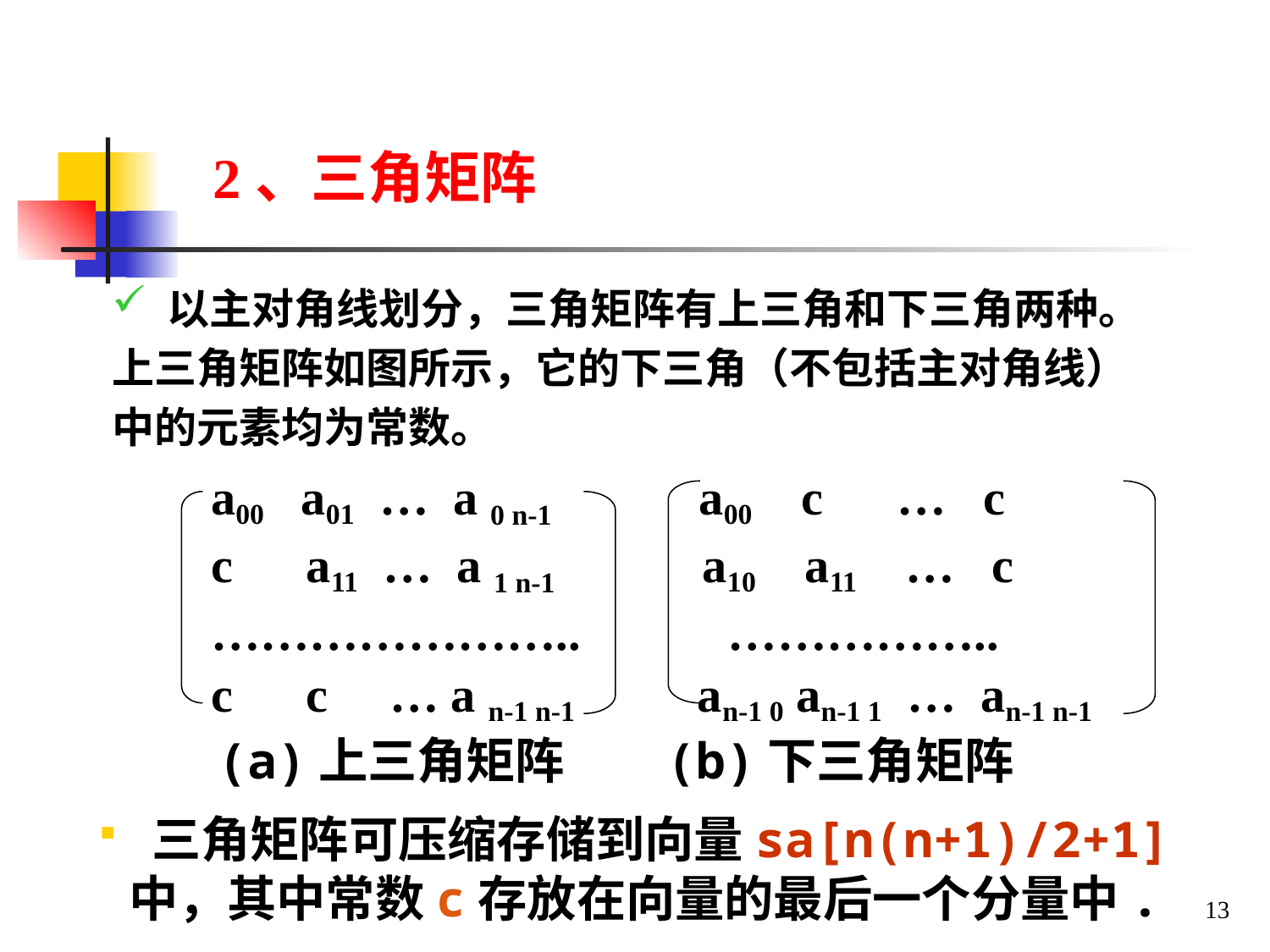

2、三角矩阵
 以主对角线划分，三角矩阵有上三角和下三角两种。
上三角矩阵如图所示，它的下三角（不包括主对角线）
中的元素均为常数。

          a00   a01  …  a 0 n-1            a00    c      …   c
          c      a11  …  a 1 n-1            a10    a11    …   c
          …………………..            ……………..
          c      c     … a n-1 n-1          an-1 0 an-1 1  …  an-1 n-1
                  (a)上三角矩阵        (b)下三角矩阵

 三角矩阵可压缩存储到向量sa[n(n+1)/2+1]中，其中常数c存放在向量的最后一个分量中.

13